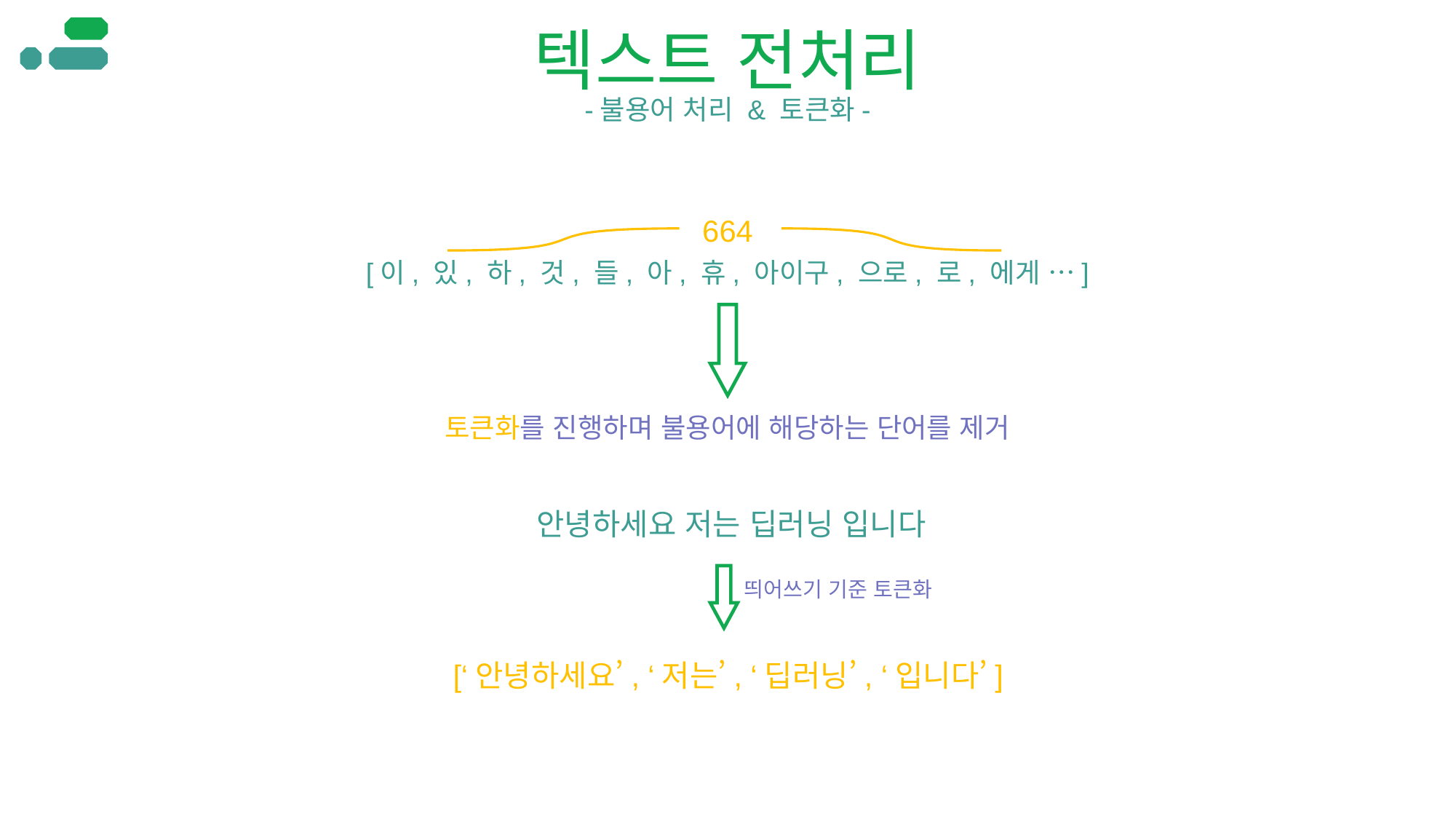

텍스트 전처리

-불용어 처리 & 토큰화-
664
[이, 있, 하, 것, 들, 아, 휴, 아이구, 으로, 로, 에게 …]

토큰화를 진행하며 불용어에 해당하는 단어를 제거
안녕하세요 저는 딥러닝 입니다
띄어쓰기 기준 토큰화

[‘안녕하세요’, ‘저는’, ‘딥러닝’, ‘입니다’]